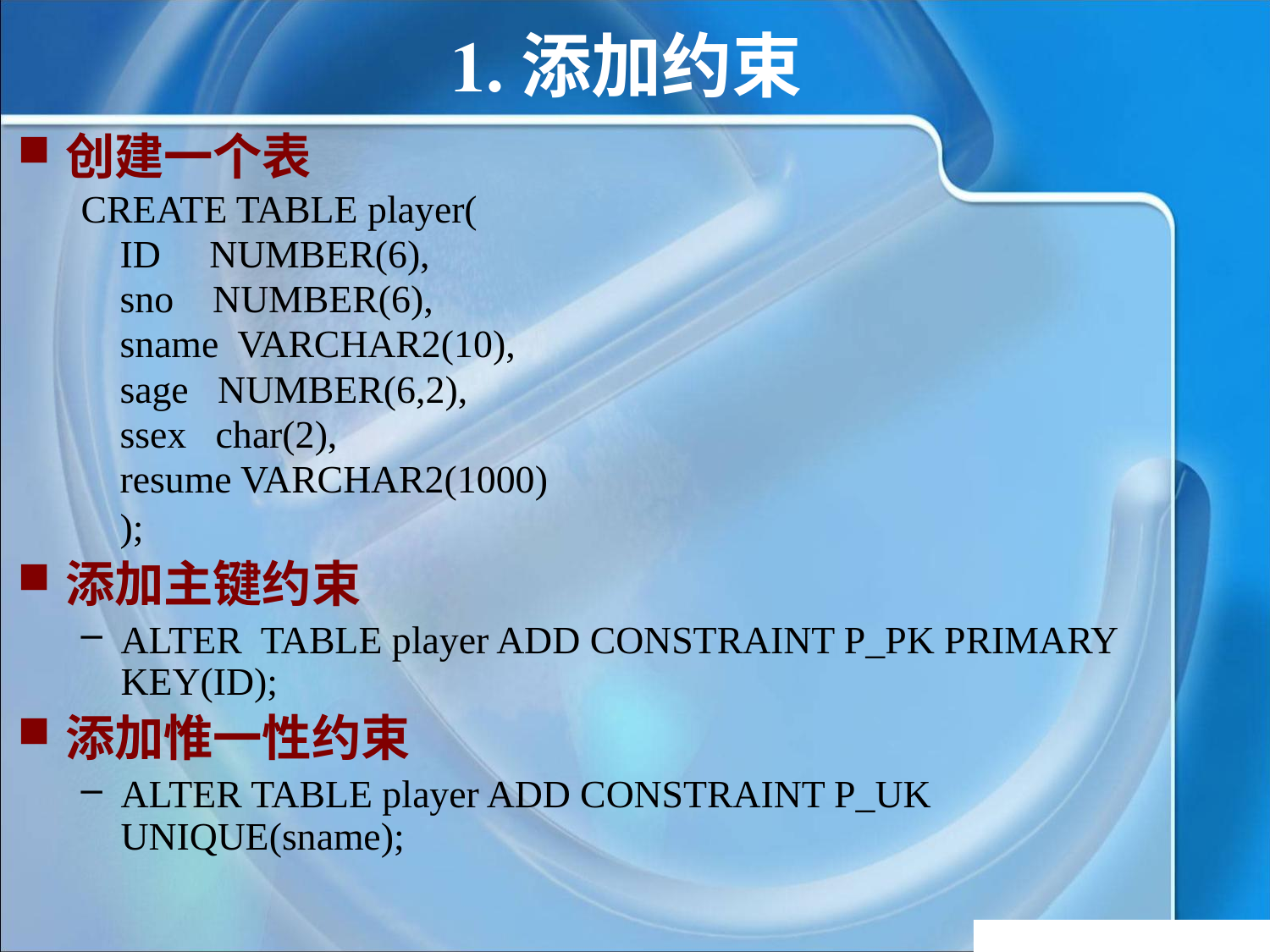

# 1.添加约束
创建一个表
CREATE TABLE player(
    ID     NUMBER(6),
    sno    NUMBER(6),
    sname  VARCHAR2(10),
    sage   NUMBER(6,2),
    ssex   char(2),
    resume VARCHAR2(1000)
    );
添加主键约束
ALTER  TABLE player ADD CONSTRAINT P_PK PRIMARY KEY(ID);
添加惟一性约束
ALTER TABLE player ADD CONSTRAINT P_UK UNIQUE(sname);
62